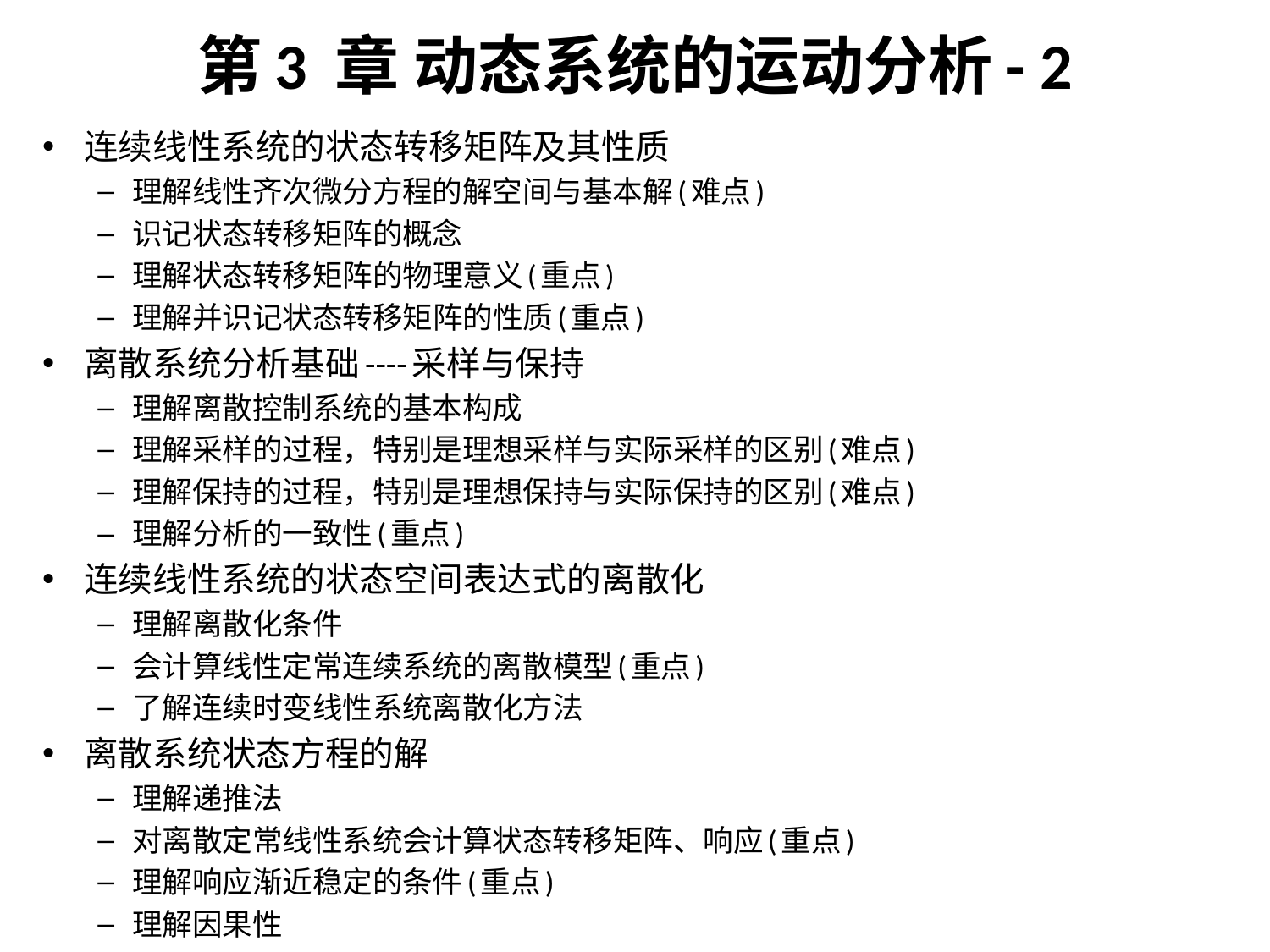

# 第3 章 动态系统的运动分析- 2
连续线性系统的状态转移矩阵及其性质
理解线性齐次微分方程的解空间与基本解(难点)
识记状态转移矩阵的概念
理解状态转移矩阵的物理意义(重点)
理解并识记状态转移矩阵的性质(重点)
离散系统分析基础----采样与保持
理解离散控制系统的基本构成
理解采样的过程，特别是理想采样与实际采样的区别(难点)
理解保持的过程，特别是理想保持与实际保持的区别(难点)
理解分析的一致性(重点)
连续线性系统的状态空间表达式的离散化
理解离散化条件
会计算线性定常连续系统的离散模型(重点)
了解连续时变线性系统离散化方法
离散系统状态方程的解
理解递推法
对离散定常线性系统会计算状态转移矩阵、响应(重点)
理解响应渐近稳定的条件(重点)
理解因果性